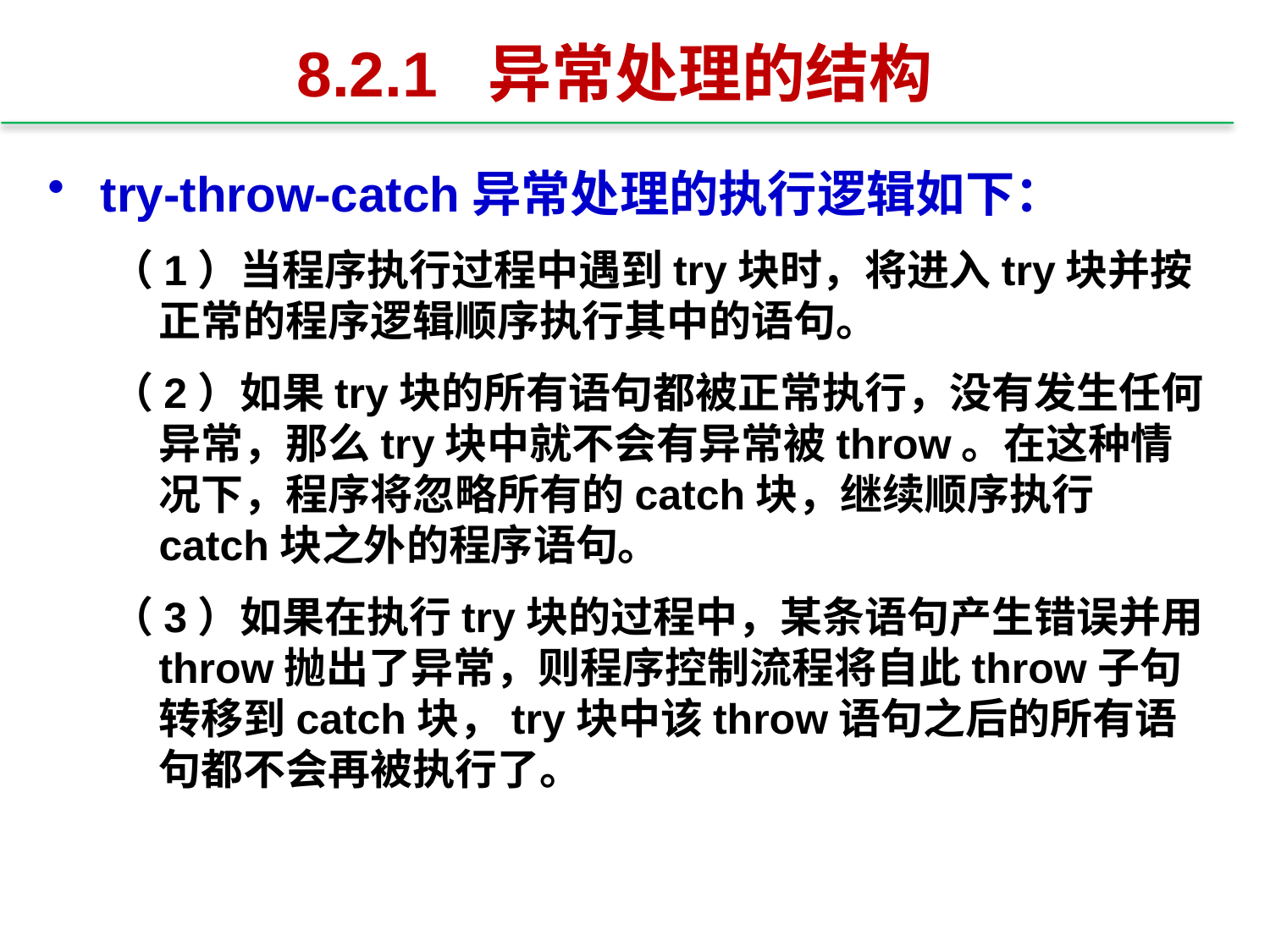

# 8.2.1  异常处理的结构
try-throw-catch异常处理的执行逻辑如下：
（1）当程序执行过程中遇到try块时，将进入try块并按正常的程序逻辑顺序执行其中的语句。
（2）如果try块的所有语句都被正常执行，没有发生任何异常，那么try块中就不会有异常被throw。在这种情况下，程序将忽略所有的catch块，继续顺序执行catch块之外的程序语句。
（3）如果在执行try块的过程中，某条语句产生错误并用throw抛出了异常，则程序控制流程将自此throw子句转移到catch块，try块中该throw语句之后的所有语句都不会再被执行了。